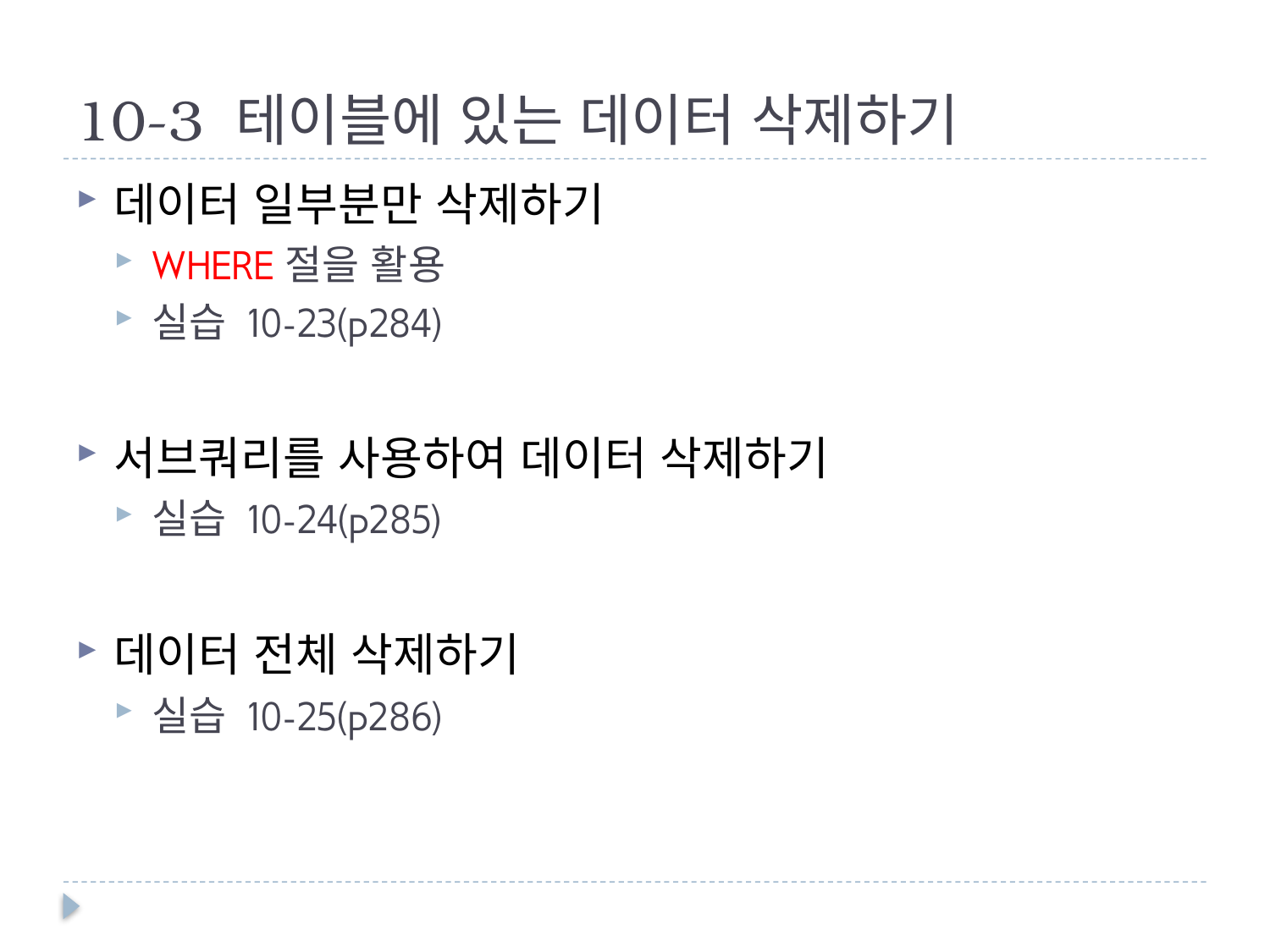

# 10-3 테이블에 있는 데이터 삭제하기
데이터 일부분만 삭제하기
WHERE절을 활용
실습 10-23(p284)

서브쿼리를 사용하여 데이터 삭제하기
실습 10-24(p285)

데이터 전체 삭제하기
실습 10-25(p286)